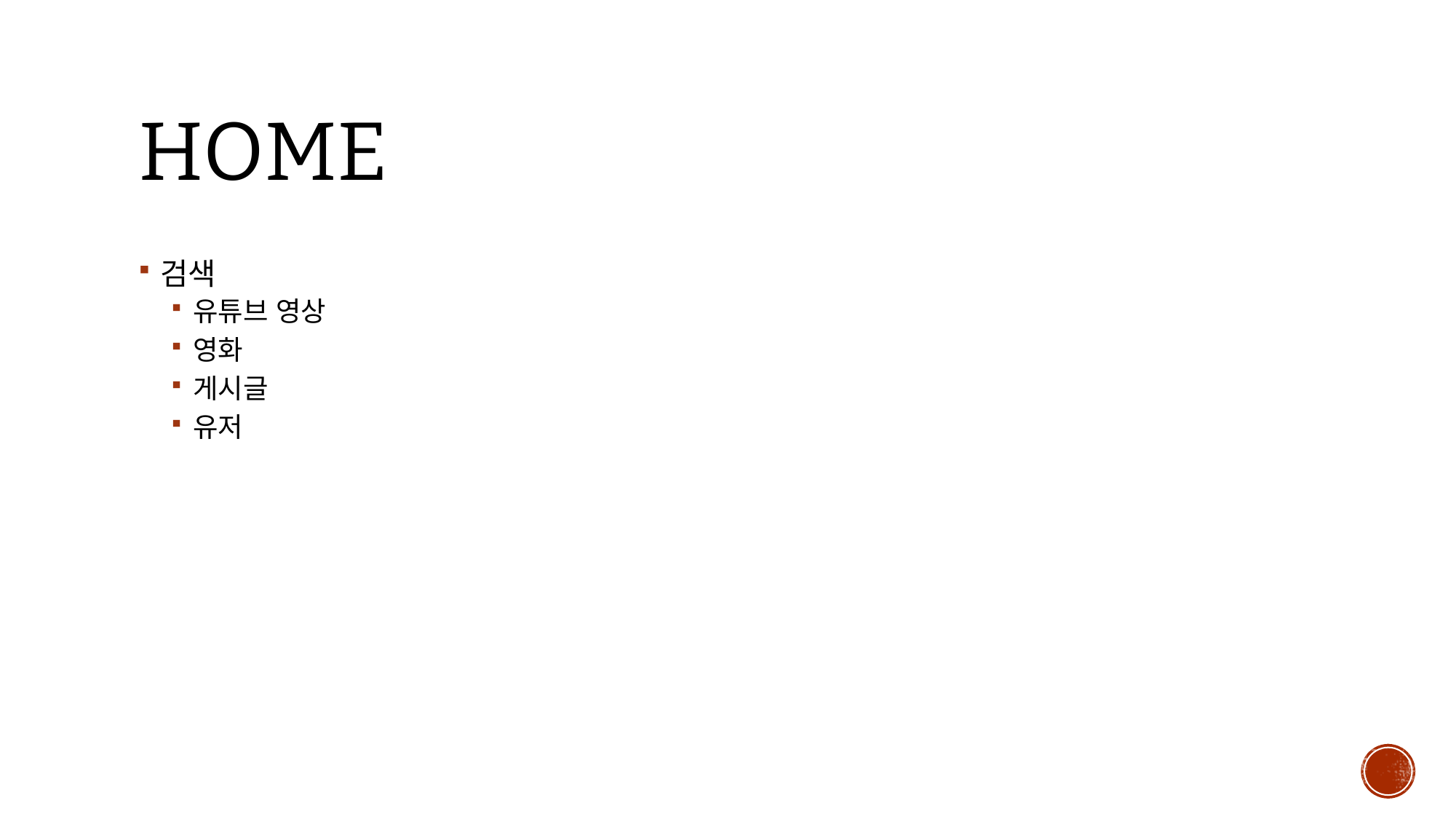

# Home
검색
유튜브 영상
영화
게시글
유저